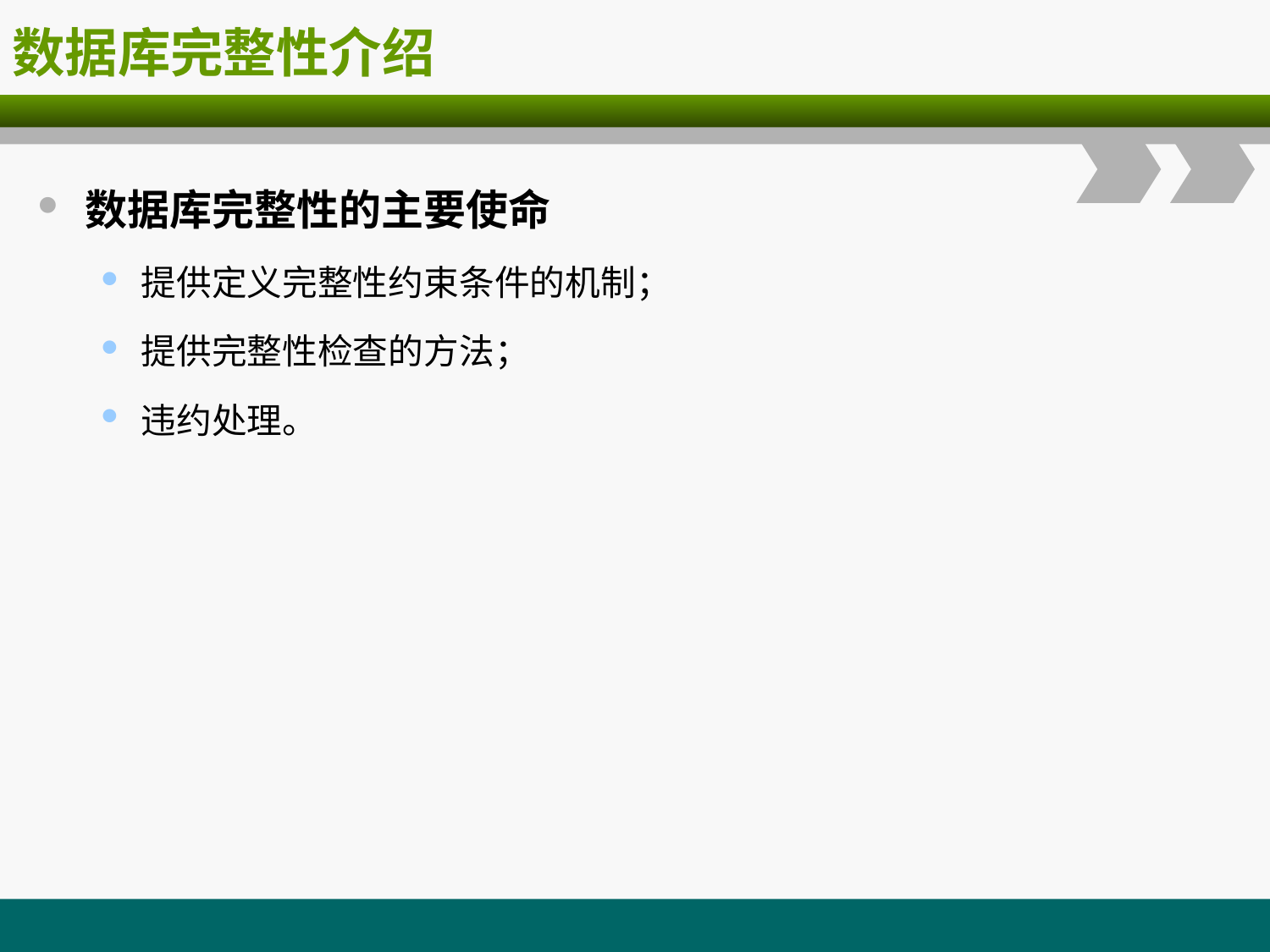

# 数据库完整性介绍
数据库完整性的主要使命
提供定义完整性约束条件的机制；
提供完整性检查的方法；
违约处理。